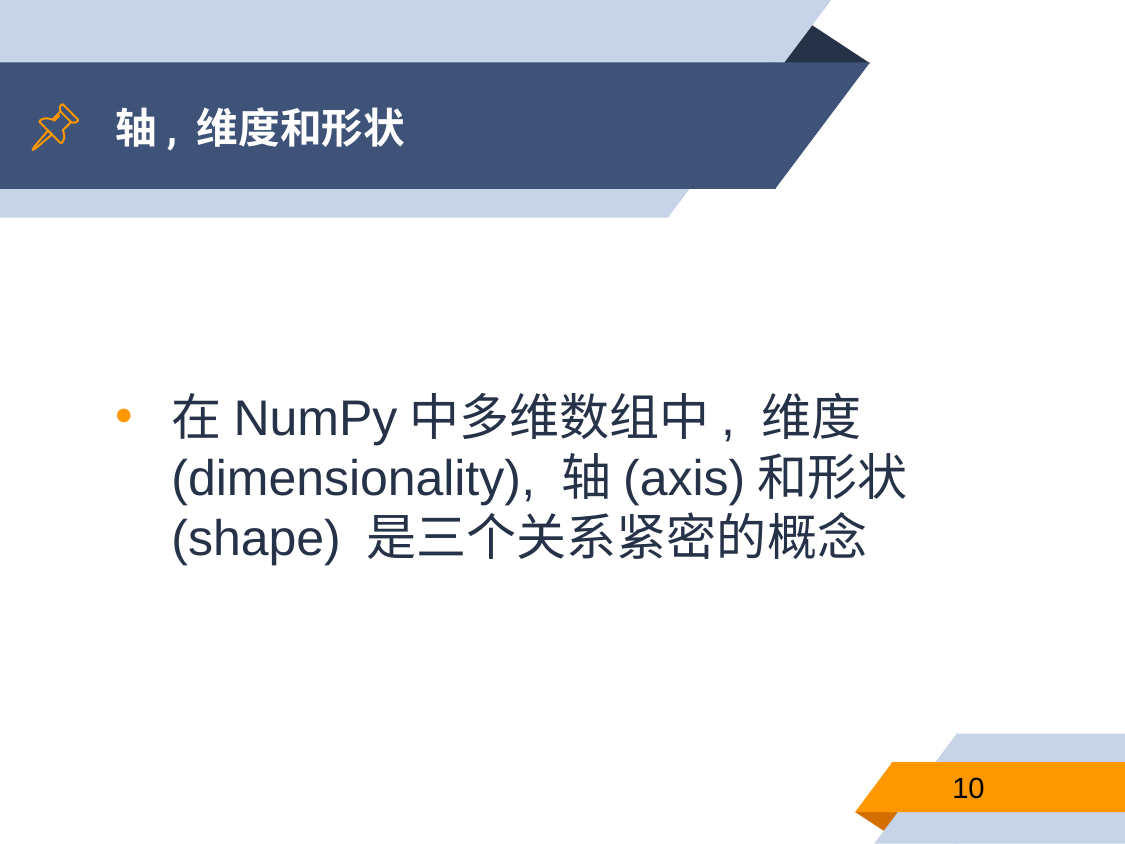

# 轴, 维度和形状
在NumPy中多维数组中, 维度(dimensionality), 轴(axis)和形状(shape) 是三个关系紧密的概念
10